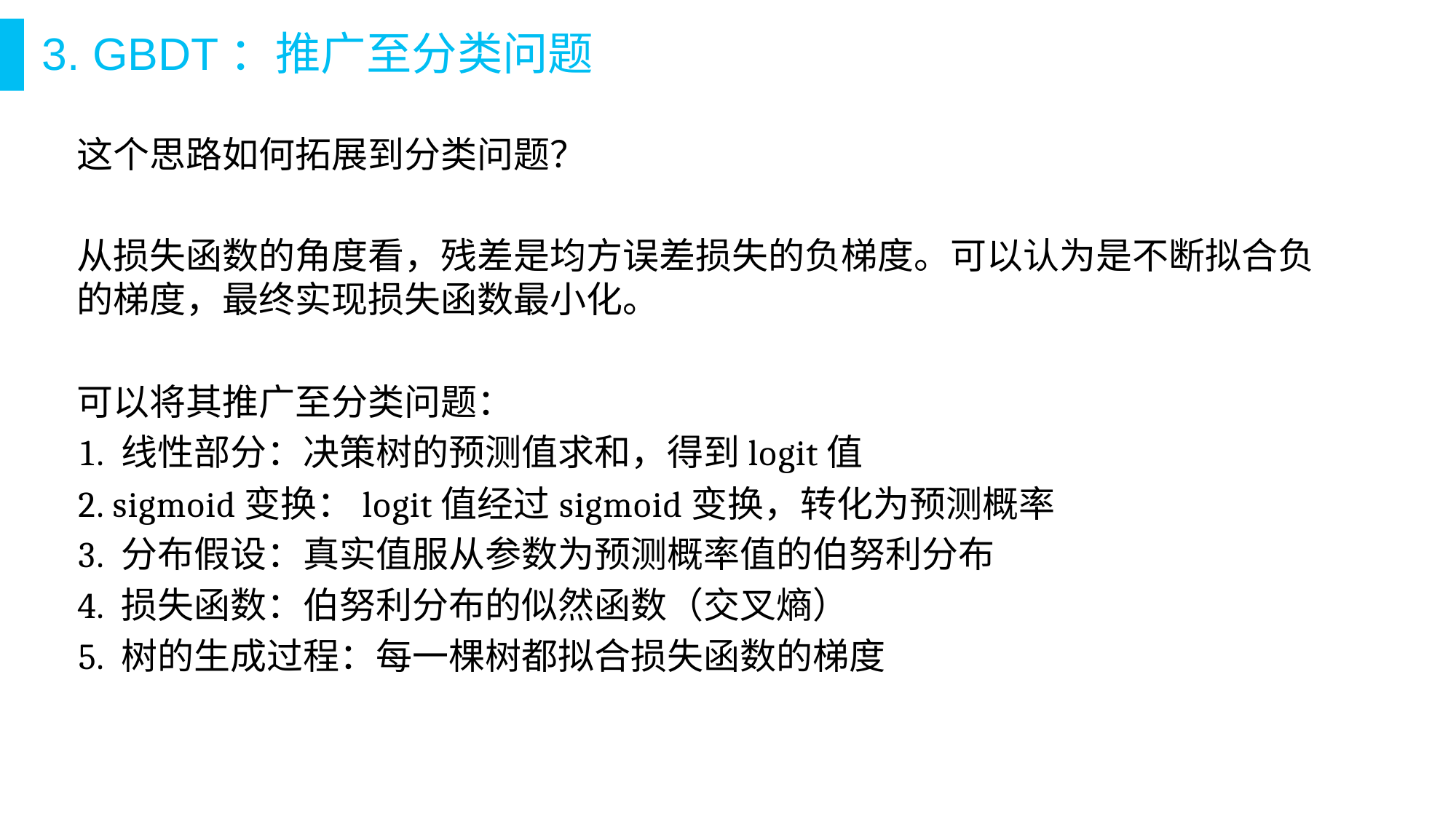

# 3. GBDT：推广至分类问题
这个思路如何拓展到分类问题？

从损失函数的角度看，残差是均方误差损失的负梯度。可以认为是不断拟合负的梯度，最终实现损失函数最小化。

可以将其推广至分类问题：
1. 线性部分：决策树的预测值求和，得到logit值
2. sigmoid变换：logit值经过sigmoid变换，转化为预测概率
3. 分布假设：真实值服从参数为预测概率值的伯努利分布
4. 损失函数：伯努利分布的似然函数（交叉熵）
5. 树的生成过程：每一棵树都拟合损失函数的梯度